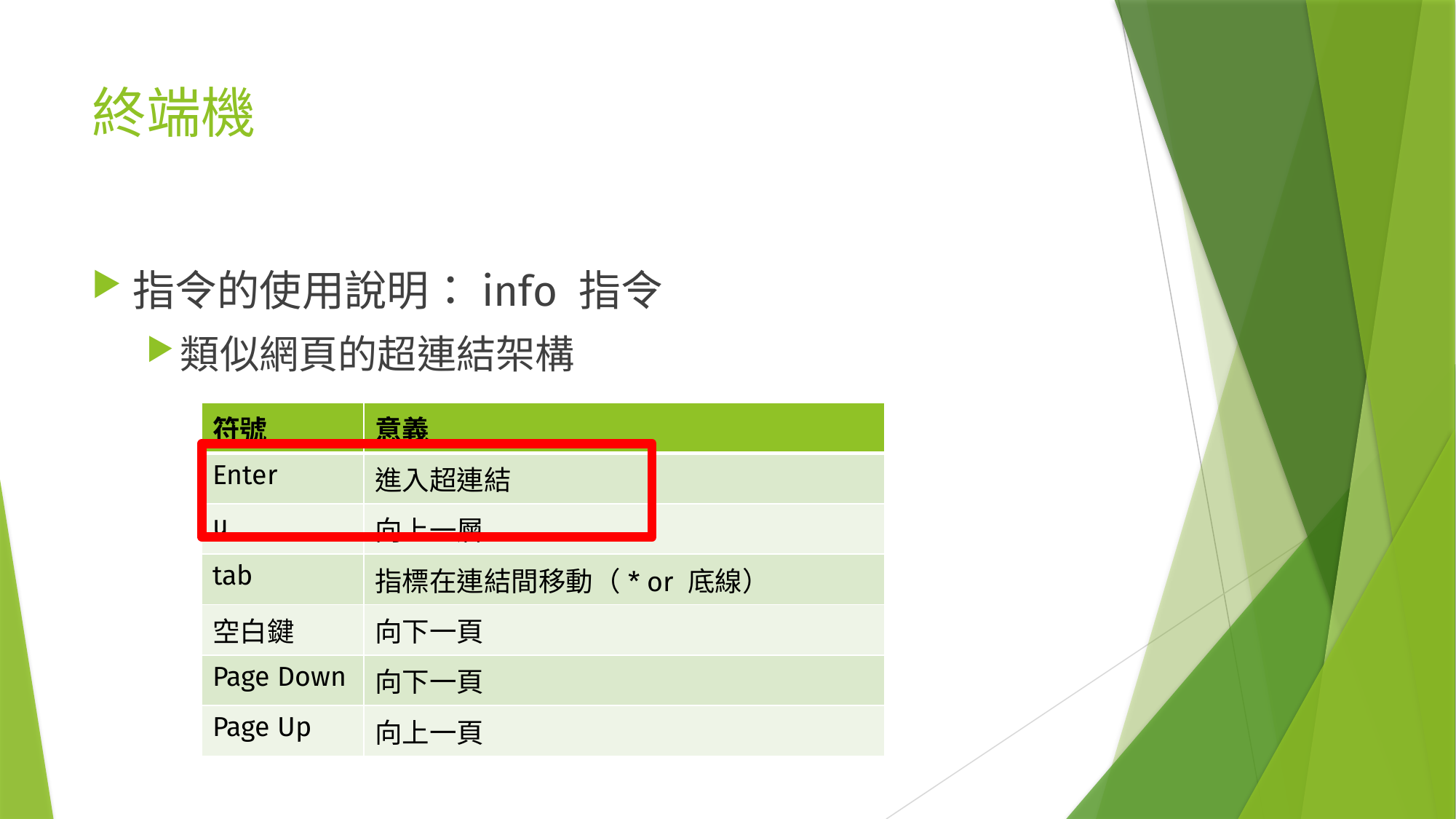

# 終端機
指令的使用說明：info 指令
類似網頁的超連結架構
| 符號 | 意義 |
| --- | --- |
| Enter | 進入超連結 |
| u | 向上一層 |
| tab | 指標在連結間移動（\* or 底線） |
| 空白鍵 | 向下一頁 |
| Page Down | 向下一頁 |
| Page Up | 向上一頁 |